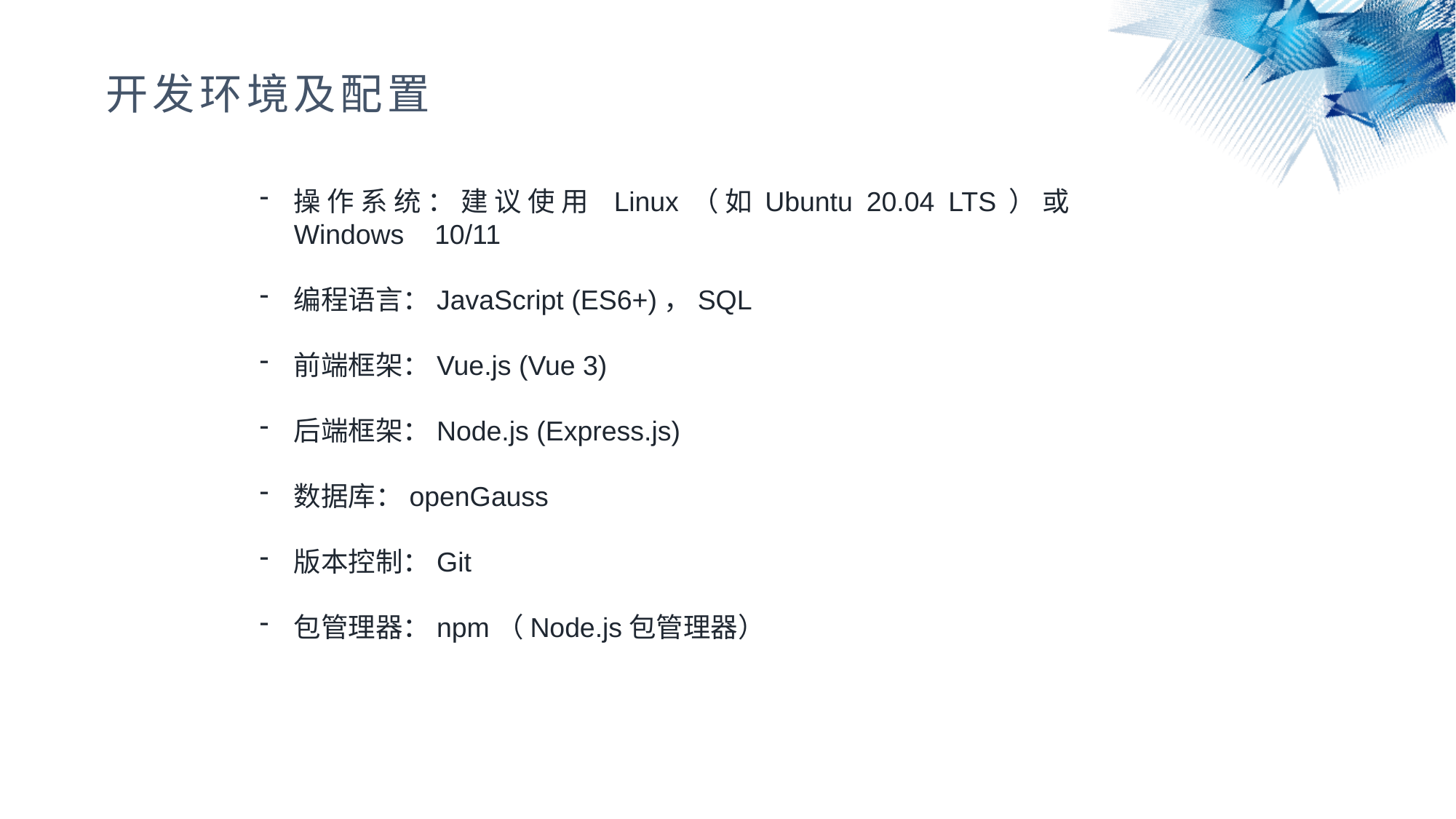

开发环境及配置
操作系统：建议使用 Linux（如Ubuntu 20.04 LTS）或 Windows    10/11

编程语言：JavaScript (ES6+)，SQL

前端框架：Vue.js (Vue 3)

后端框架：Node.js (Express.js)

数据库：openGauss

版本控制：Git

包管理器：npm（Node.js包管理器）